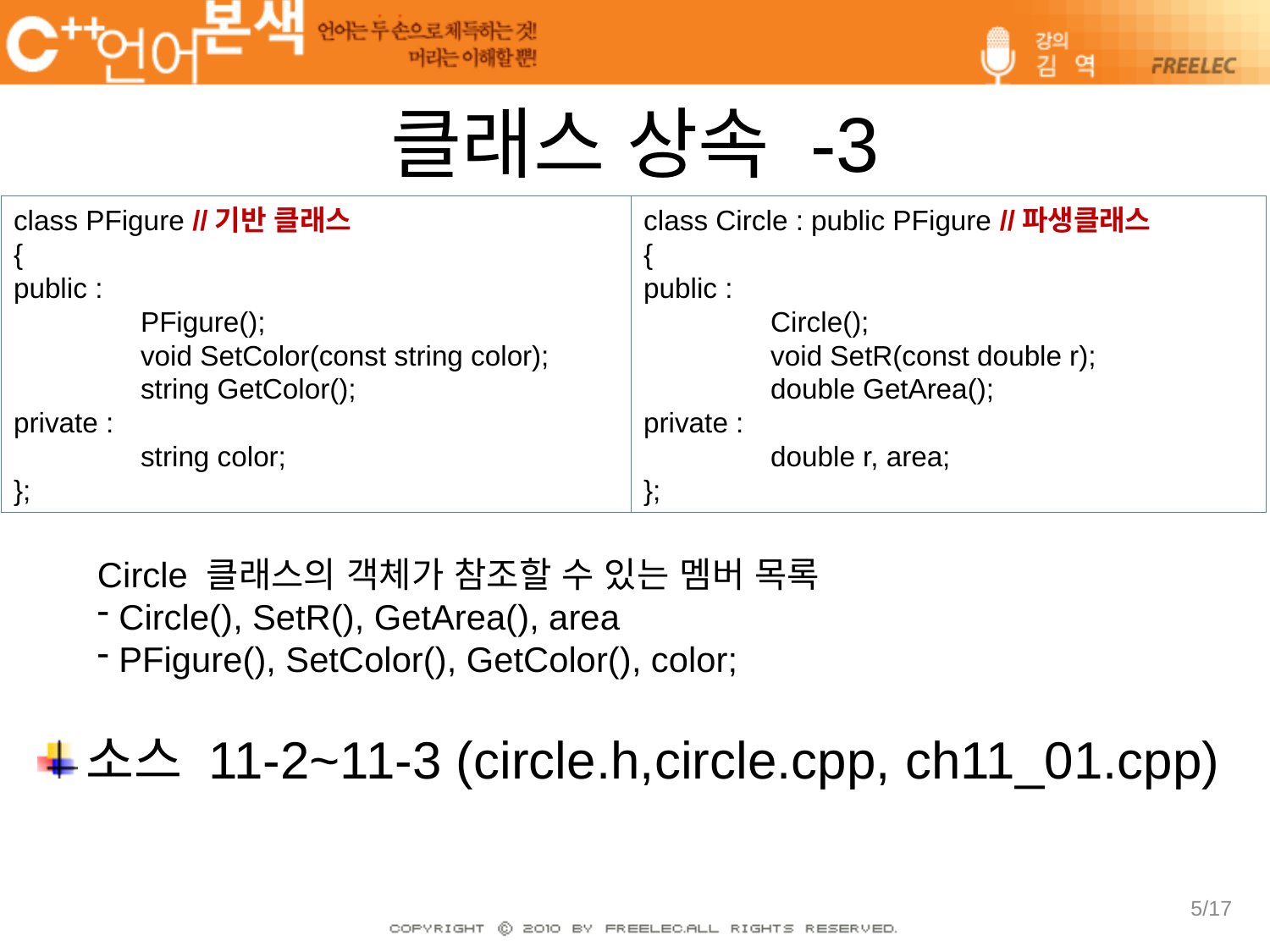

# 클래스 상속 -3
class PFigure //기반 클래스
{
public :
	PFigure();
	void SetColor(const string color);
	string GetColor();
private :
	string color;
};
class Circle : public PFigure //파생클래스
{
public :
	Circle();
	void SetR(const double r);
	double GetArea();
private :
	double r, area;
};

소스 11-2~11-3 (circle.h,circle.cpp, ch11_01.cpp)
Circle 클래스의 객체가 참조할 수 있는 멤버 목록
 Circle(), SetR(), GetArea(), area
 PFigure(), SetColor(), GetColor(), color;
5/17